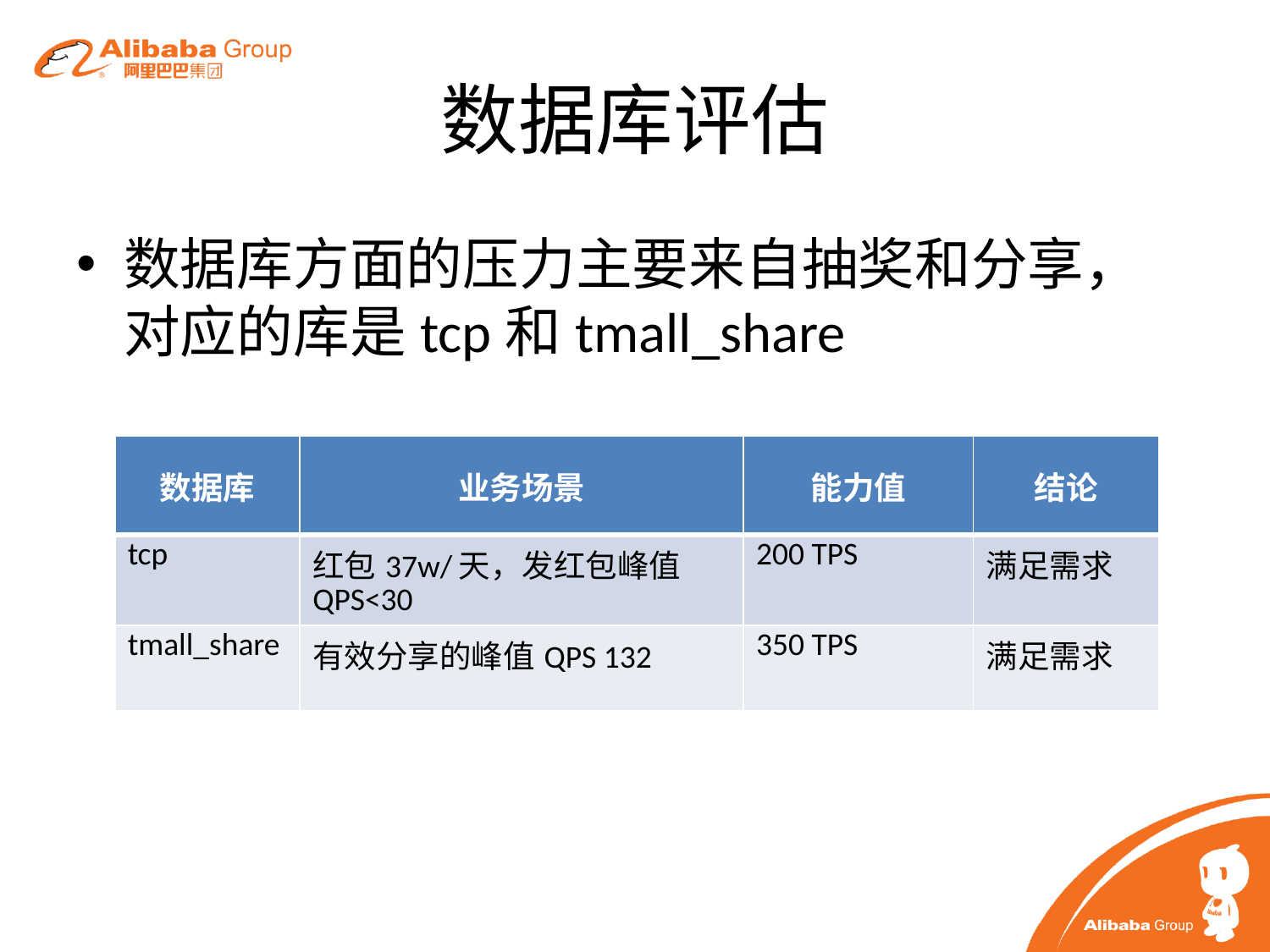

# 数据库评估
数据库方面的压力主要来自抽奖和分享，对应的库是tcp和tmall_share

| 数据库 | 业务场景 | 能力值 | 结论 |
| --- | --- | --- | --- |
| tcp | 红包37w/天，发红包峰值QPS<30 | 200 TPS | 满足需求 |
| tmall\_share | 有效分享的峰值QPS 132 | 350 TPS | 满足需求 |